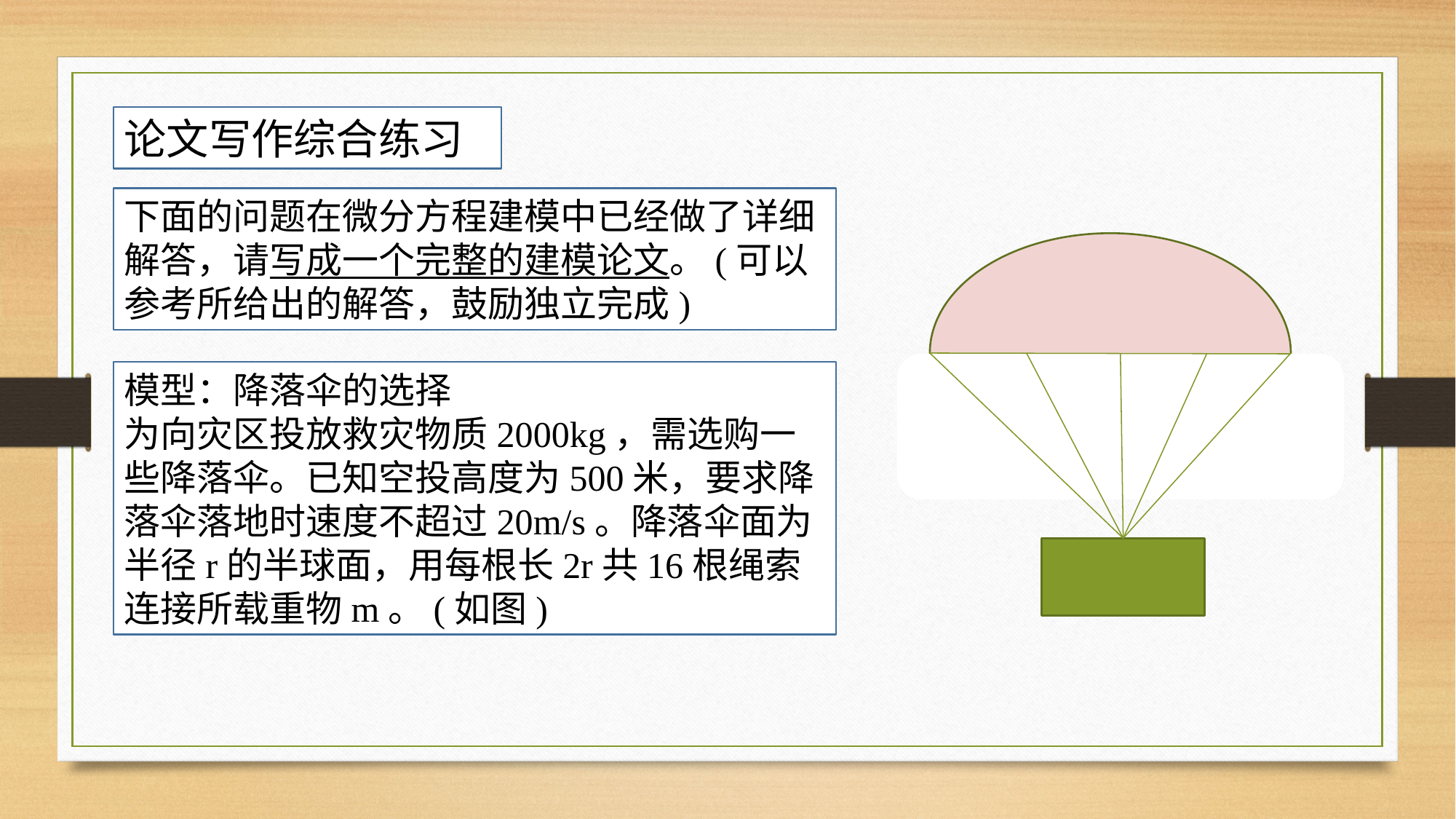

论文写作综合练习
下面的问题在微分方程建模中已经做了详细解答，请写成一个完整的建模论文。(可以参考所给出的解答，鼓励独立完成)

模型：降落伞的选择
为向灾区投放救灾物质2000kg，需选购一些降落伞。已知空投高度为500米，要求降落伞落地时速度不超过20m/s。降落伞面为半径r的半球面，用每根长2r共16根绳索连接所载重物m。(如图)